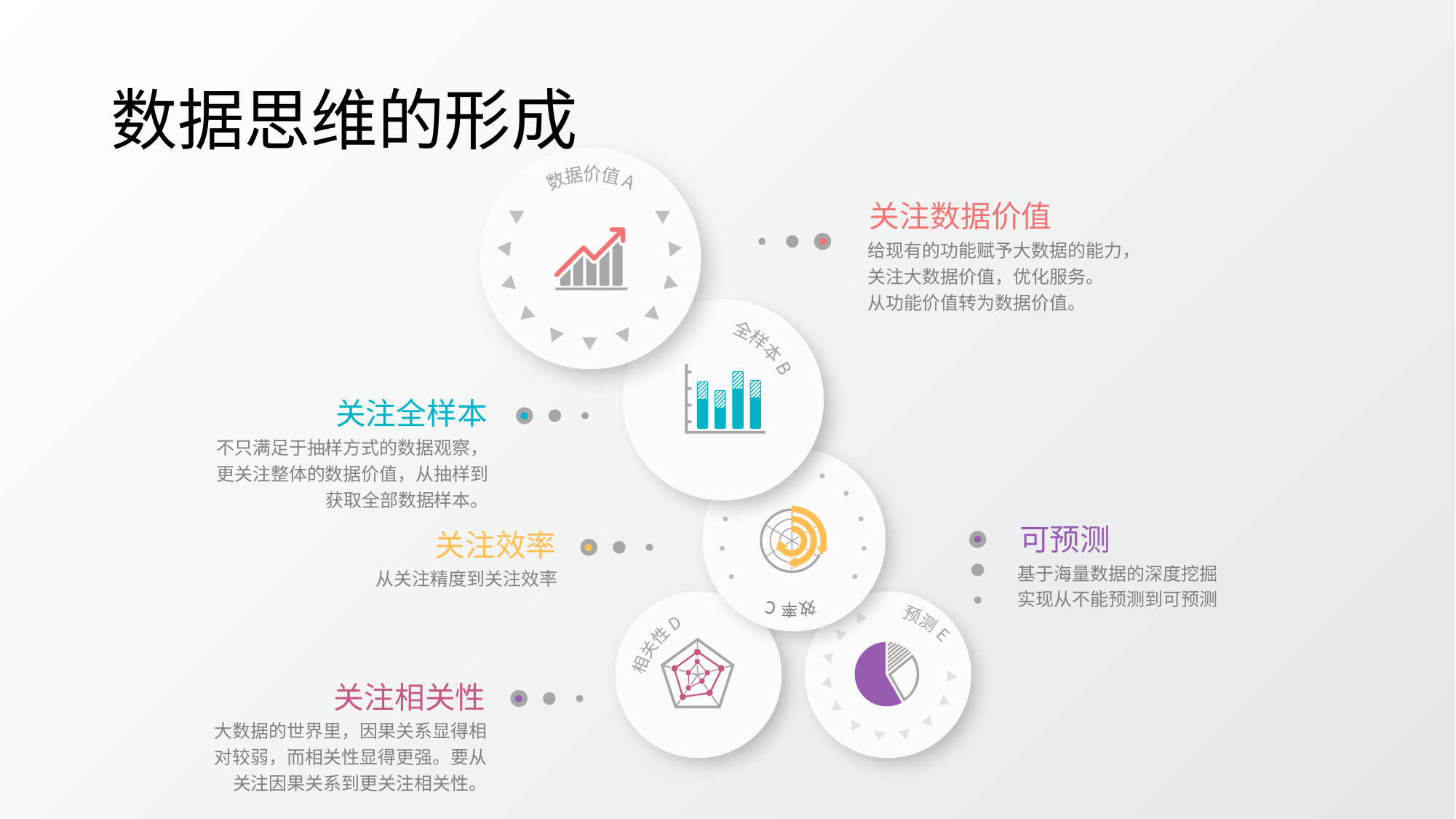

# 数据思维的形成

数据价值 A

关注数据价值
给现有的功能赋予大数据的能力，关注大数据价值，优化服务。
从功能价值转为数据价值。

全样本 B

关注全样本
不只满足于抽样方式的数据观察，更关注整体的数据价值，从抽样到获取全部数据样本。

效率 C

可预测
基于海量数据的深度挖掘
实现从不能预测到可预测
关注效率
从关注精度到关注效率

相关性 D

预测 E

关注相关性
大数据的世界里，因果关系显得相对较弱，而相关性显得更强。要从关注因果关系到更关注相关性。